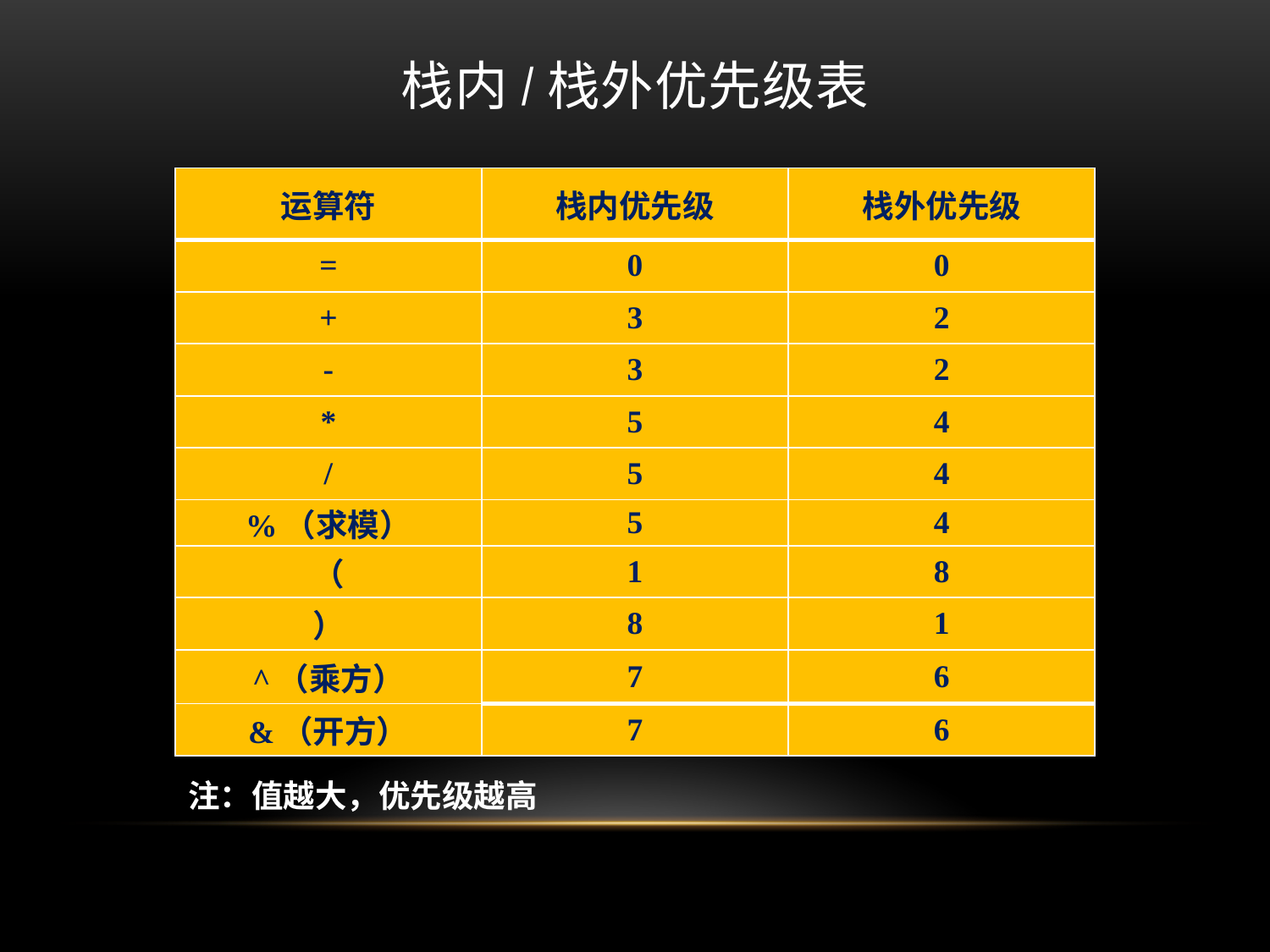

# 栈内/栈外优先级表
| 运算符 | 栈内优先级 | 栈外优先级 |
| --- | --- | --- |
| = | 0 | 0 |
| + | 3 | 2 |
| - | 3 | 2 |
| \* | 5 | 4 |
| / | 5 | 4 |
| %（求模） | 5 | 4 |
| （ | 1 | 8 |
| ） | 8 | 1 |
| ^（乘方） | 7 | 6 |
| &（开方） | 7 | 6 |
注：值越大，优先级越高